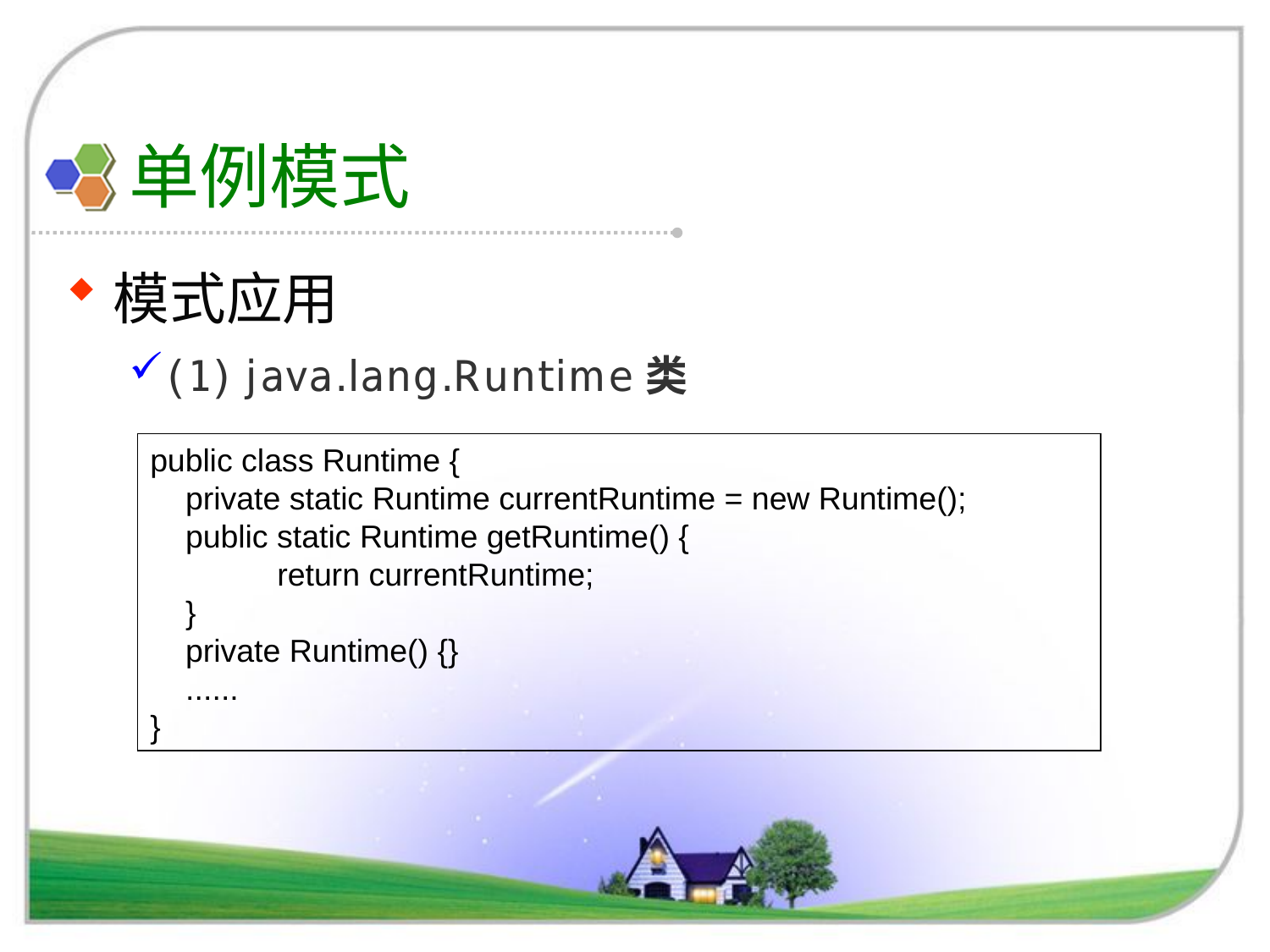

# 单例模式
模式应用
(1) java.lang.Runtime类

public class Runtime {
    private static Runtime currentRuntime = new Runtime();
    public static Runtime getRuntime() {
	return currentRuntime;
    }
    private Runtime() {}
    ......
}